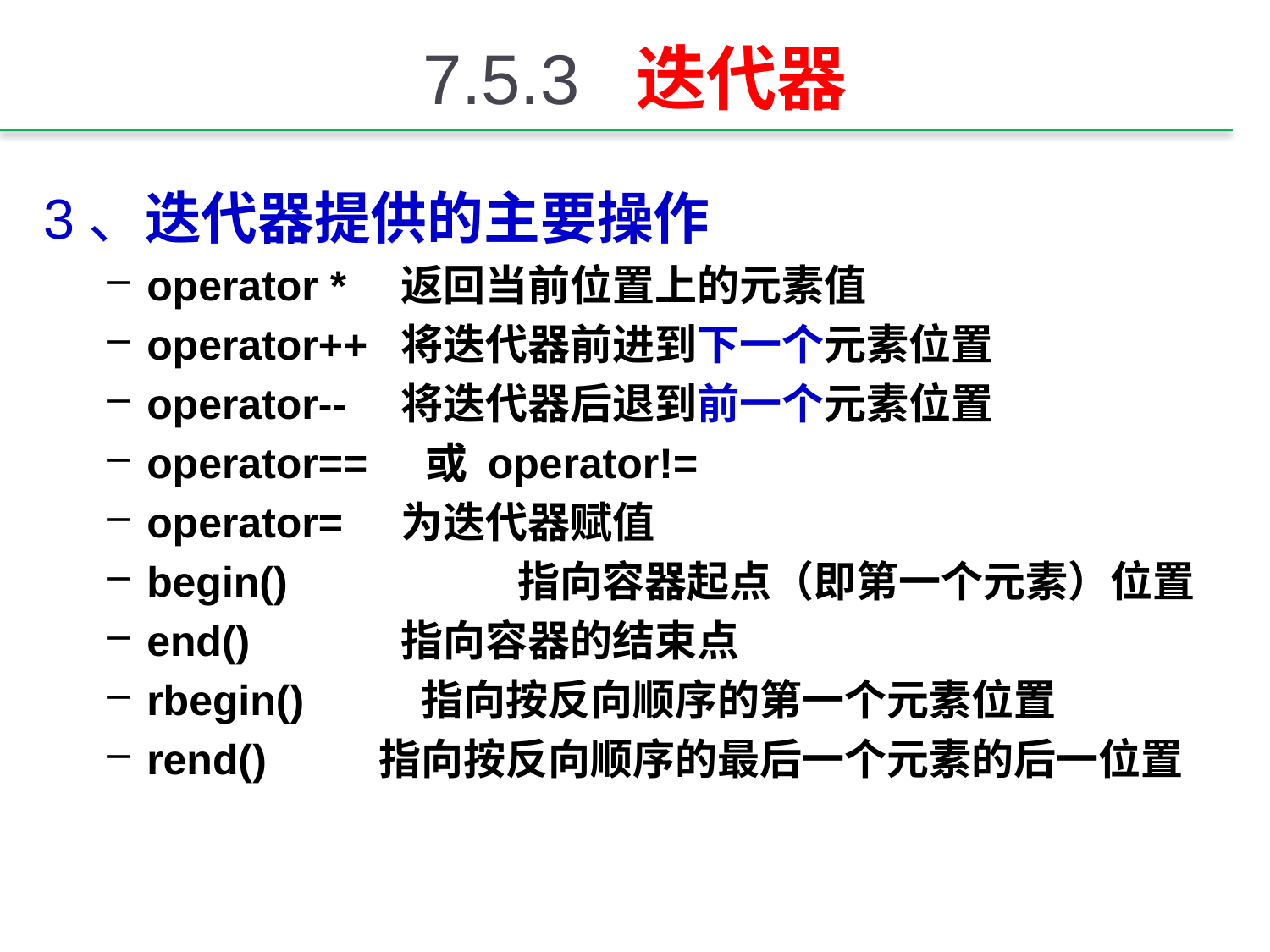

# 7.5.3  迭代器
3、迭代器提供的主要操作
operator *	返回当前位置上的元素值
operator++ 	将迭代器前进到下一个元素位置
operator--	将迭代器后退到前一个元素位置
operator==    或 operator!=
operator=	为迭代器赋值
begin()	         指向容器起点（即第一个元素）位置
end()		指向容器的结束点
rbegin()         指向按反向顺序的第一个元素位置
rend()	        指向按反向顺序的最后一个元素的后一位置